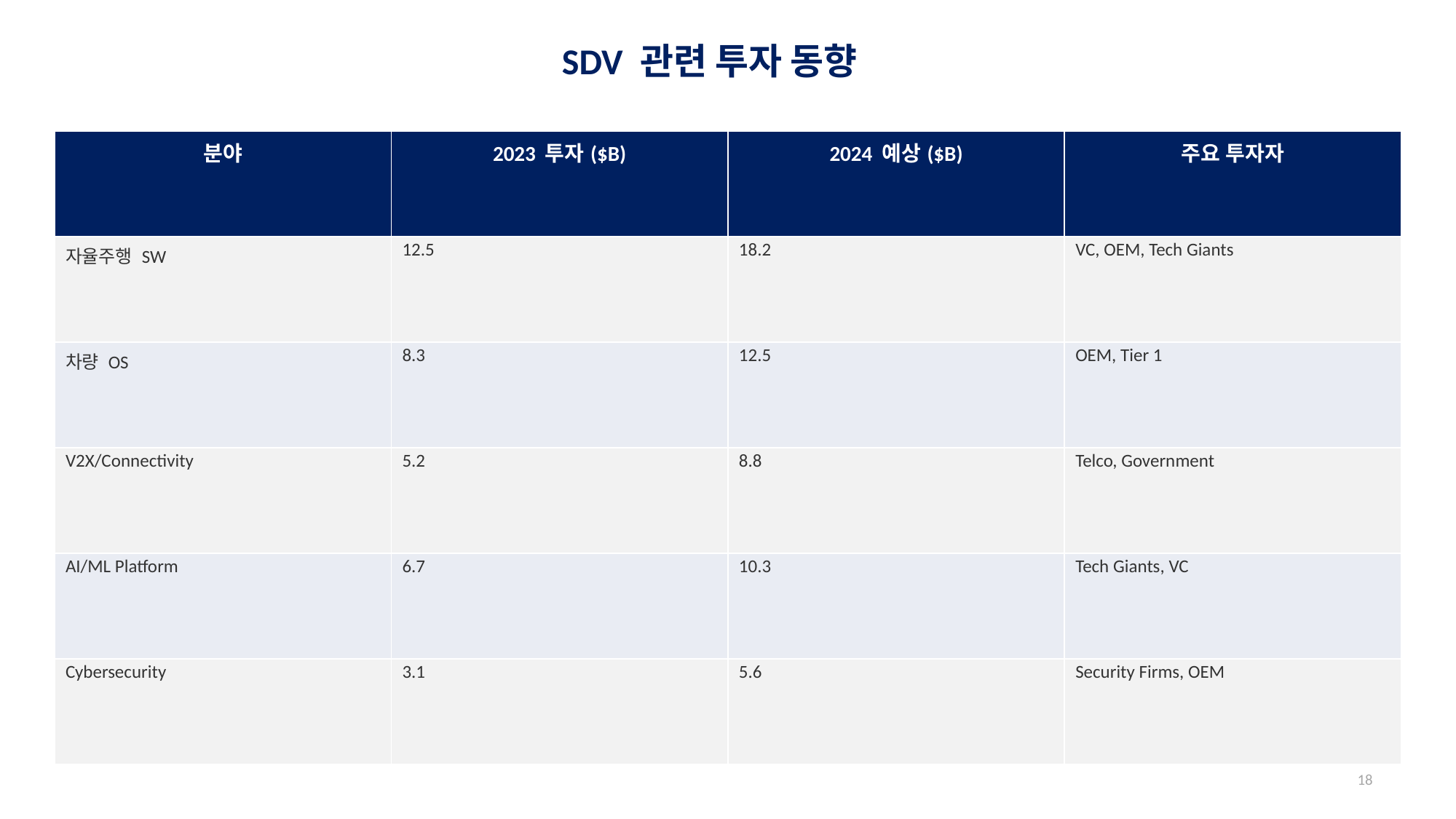

SDV 관련 투자 동향
#
| 분야 | 2023 투자($B) | 2024 예상($B) | 주요 투자자 |
| --- | --- | --- | --- |
| 자율주행 SW | 12.5 | 18.2 | VC, OEM, Tech Giants |
| 차량 OS | 8.3 | 12.5 | OEM, Tier 1 |
| V2X/Connectivity | 5.2 | 8.8 | Telco, Government |
| AI/ML Platform | 6.7 | 10.3 | Tech Giants, VC |
| Cybersecurity | 3.1 | 5.6 | Security Firms, OEM |
18